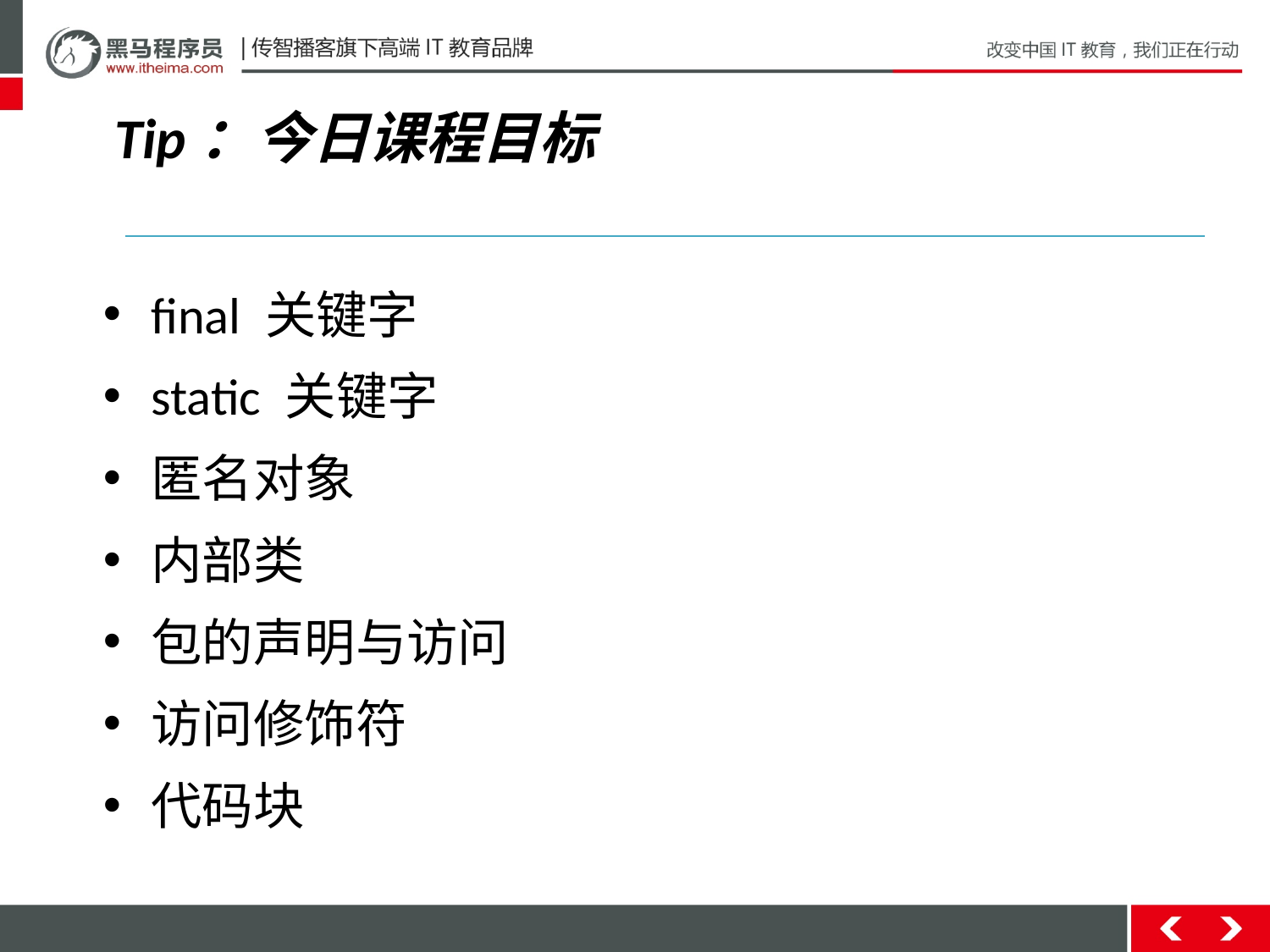

Tip：今日课程目标
final 关键字
static 关键字
匿名对象
内部类
包的声明与访问
访问修饰符
代码块